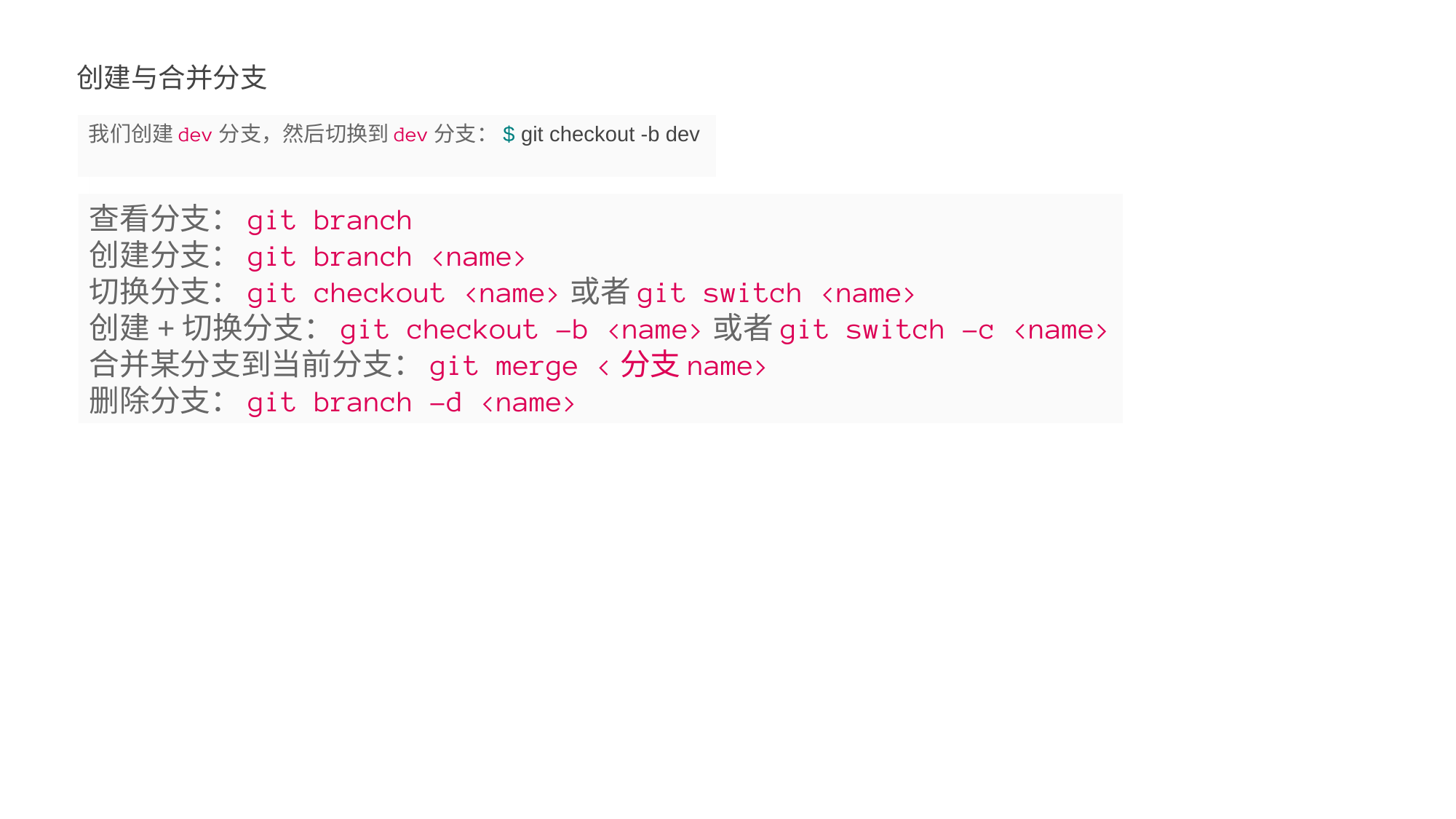

创建与合并分支
我们创建dev分支，然后切换到dev分支：$ git checkout -b dev

查看分支：git branch
创建分支：git branch <name>
切换分支：git checkout <name>或者git switch <name>
创建+切换分支：git checkout -b <name>或者git switch -c <name>
合并某分支到当前分支：git merge <分支name>
删除分支：git branch -d <name>